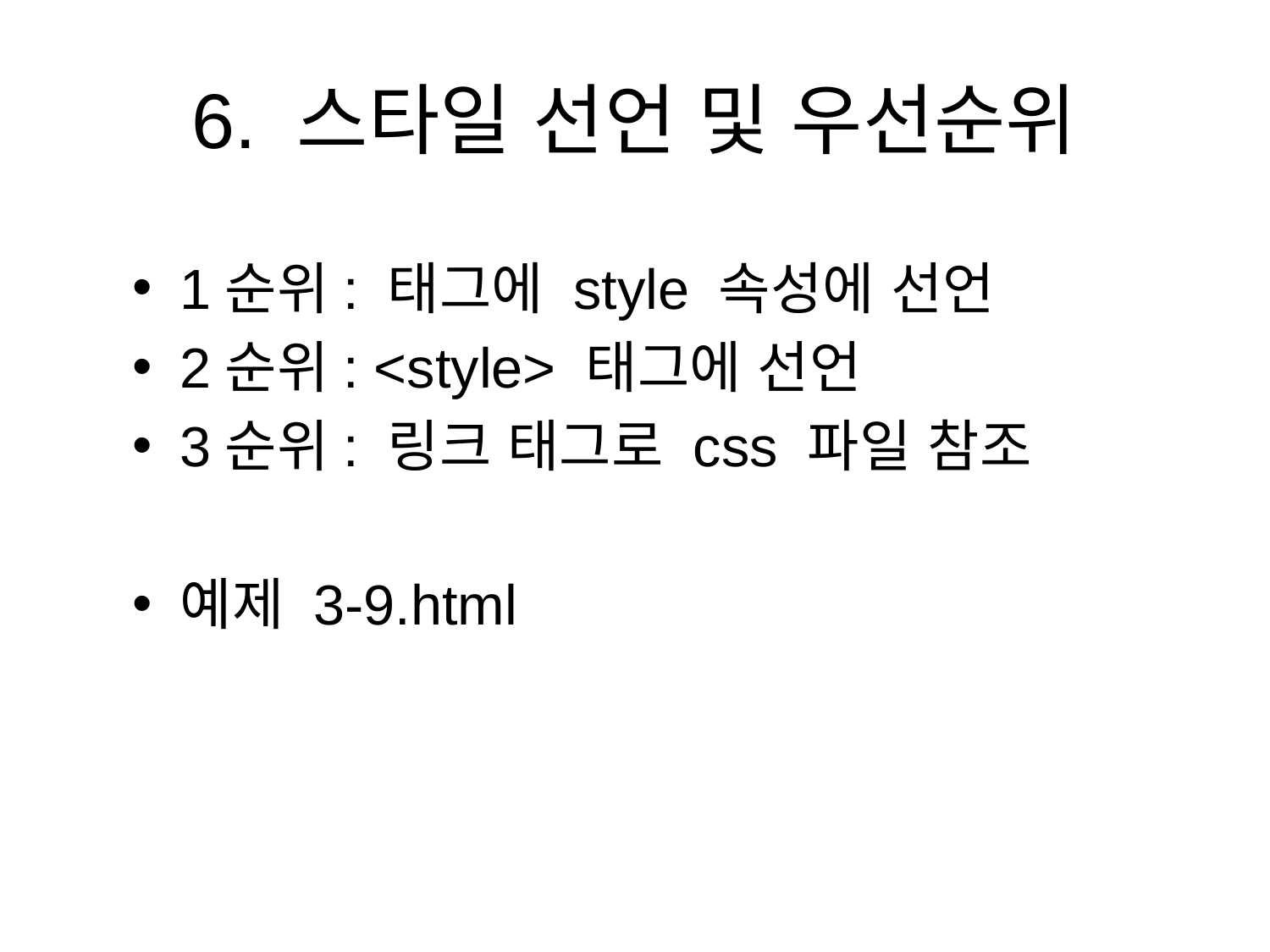

# 6. 스타일 선언 및 우선순위
1순위: 태그에 style 속성에 선언
2순위: <style> 태그에 선언
3순위: 링크 태그로 css 파일 참조

예제 3-9.html